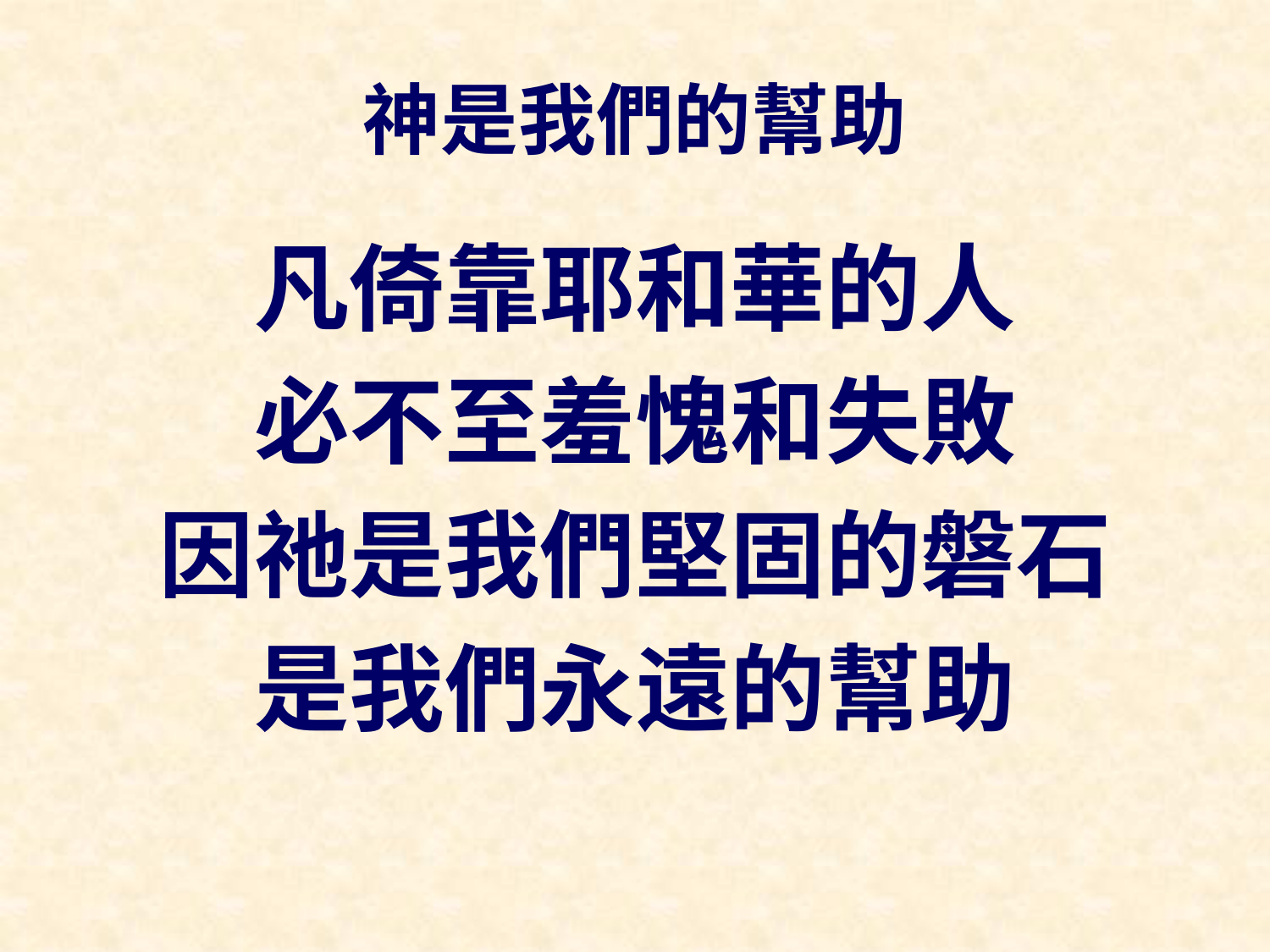

# 神是我們的幫助
凡倚靠耶和華的人
必不至羞愧和失敗
因祂是我們堅固的磐石
是我們永遠的幫助